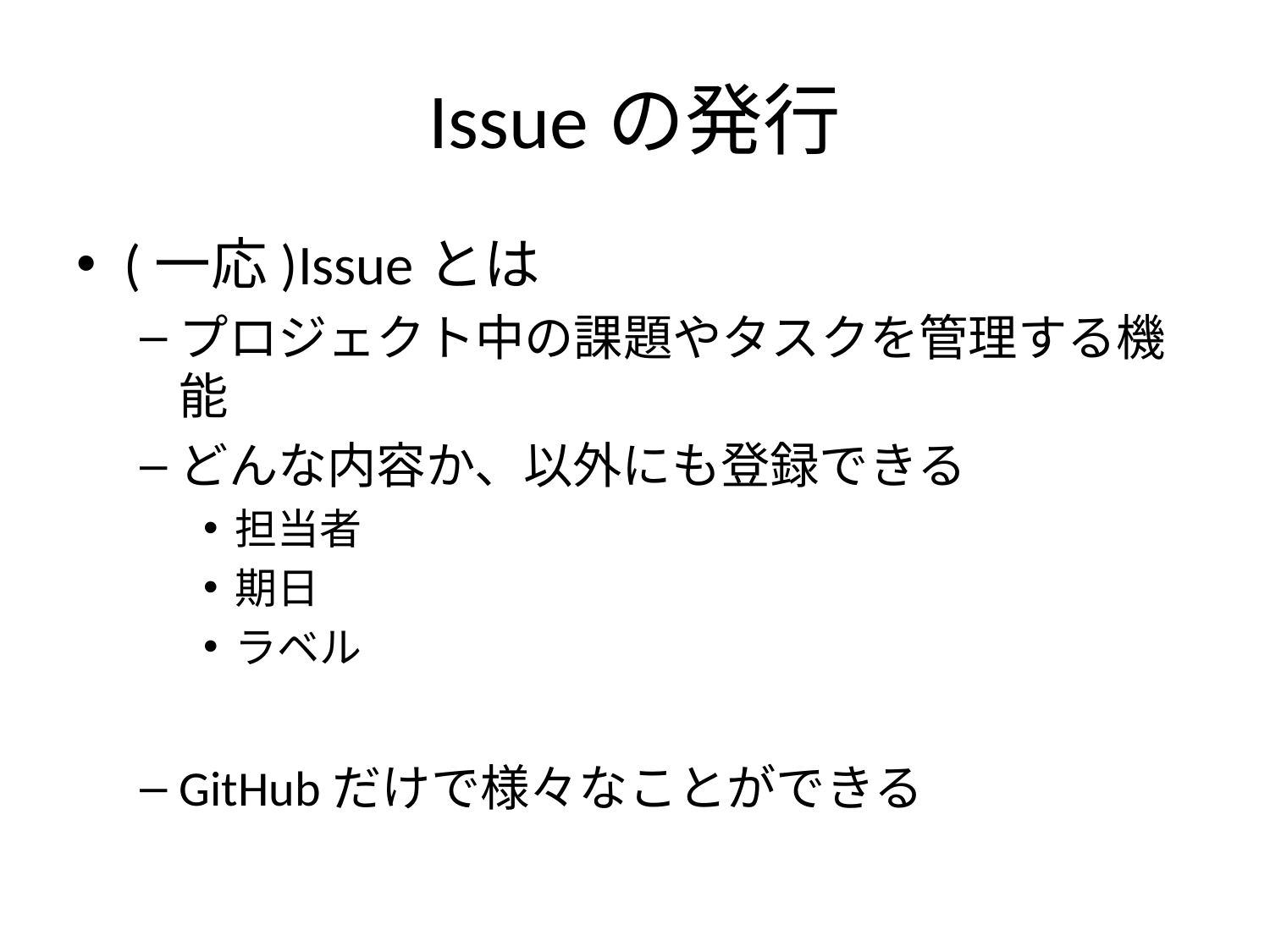

# Issueの発行
(一応)Issueとは
プロジェクト中の課題やタスクを管理する機能
どんな内容か、以外にも登録できる
担当者
期日
ラベル

GitHubだけで様々なことができる